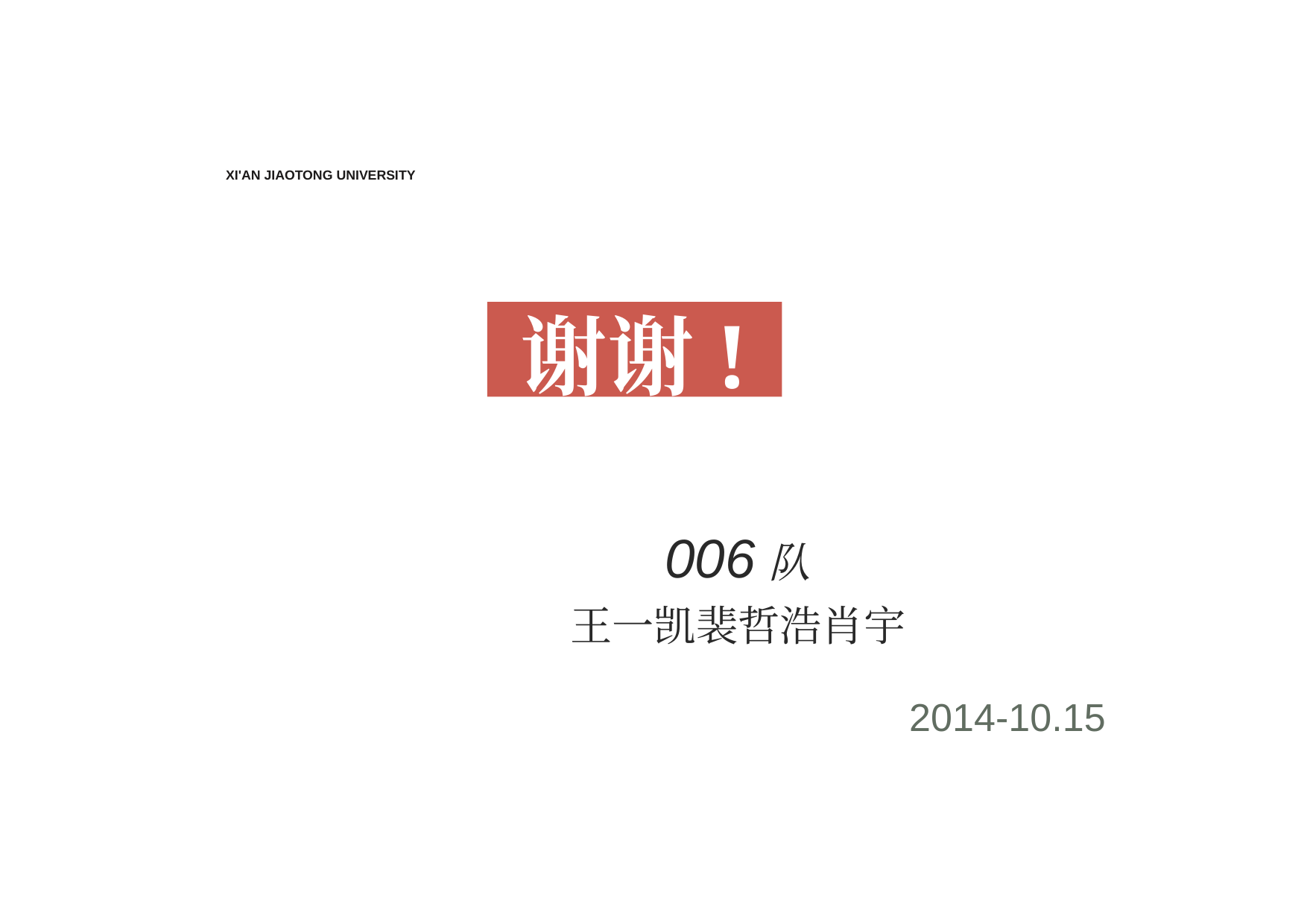

XI'AN JIAOTONG UNIVERSITY
谢谢!
006队
王一凯裴哲浩肖宇
2014-10.15